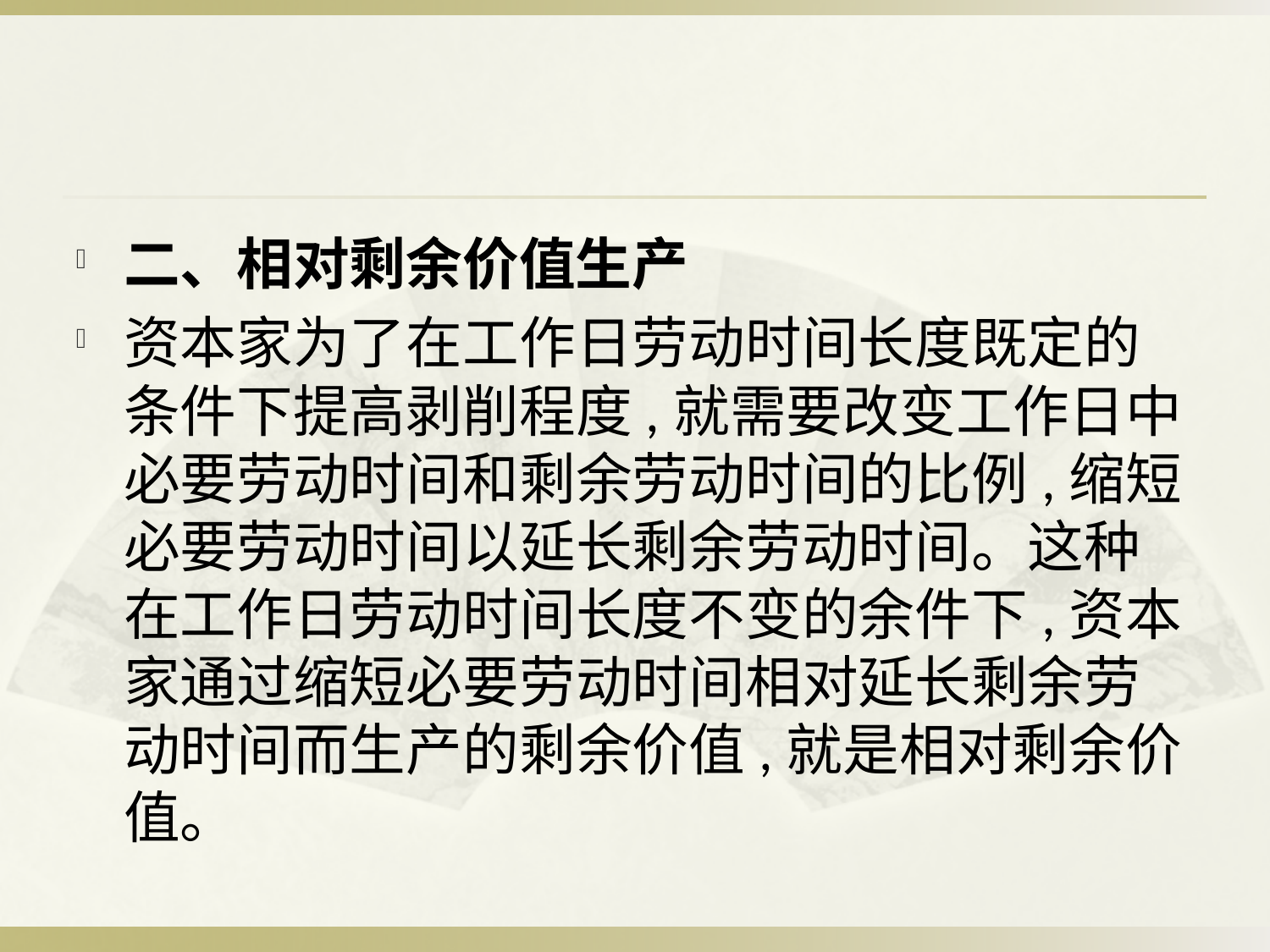

#
二、相对剩余价值生产
资本家为了在工作日劳动时间长度既定的条件下提高剥削程度,就需要改变工作日中必要劳动时间和剩余劳动时间的比例,缩短必要劳动时间以延长剩余劳动时间。这种在工作日劳动时间长度不变的余件下,资本家通过缩短必要劳动时间相对延长剩余劳动时间而生产的剩余价值,就是相对剩余价值。